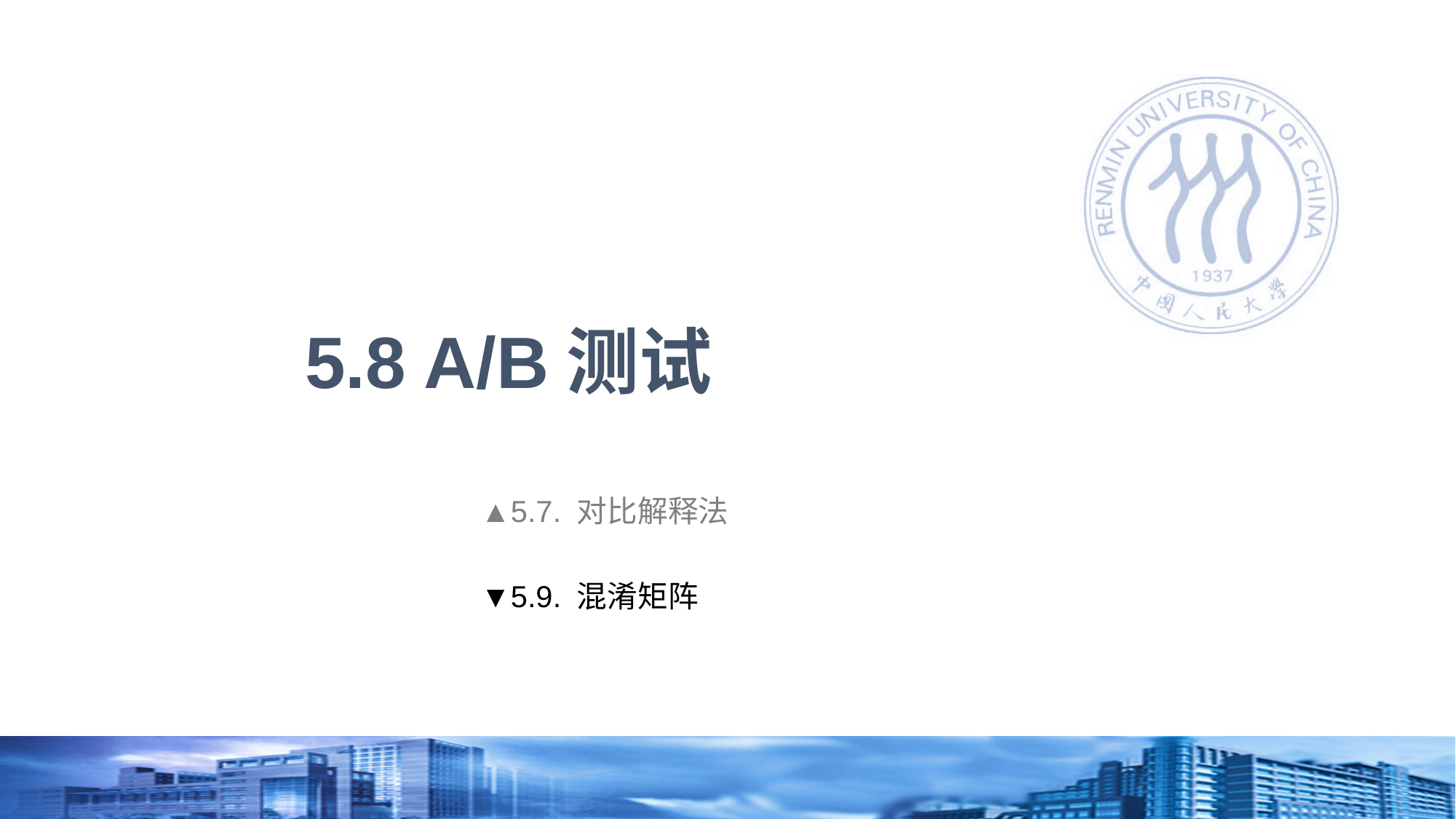

# 5.8 A/B测试
▲5.7. 对比解释法

▼5.9. 混淆矩阵